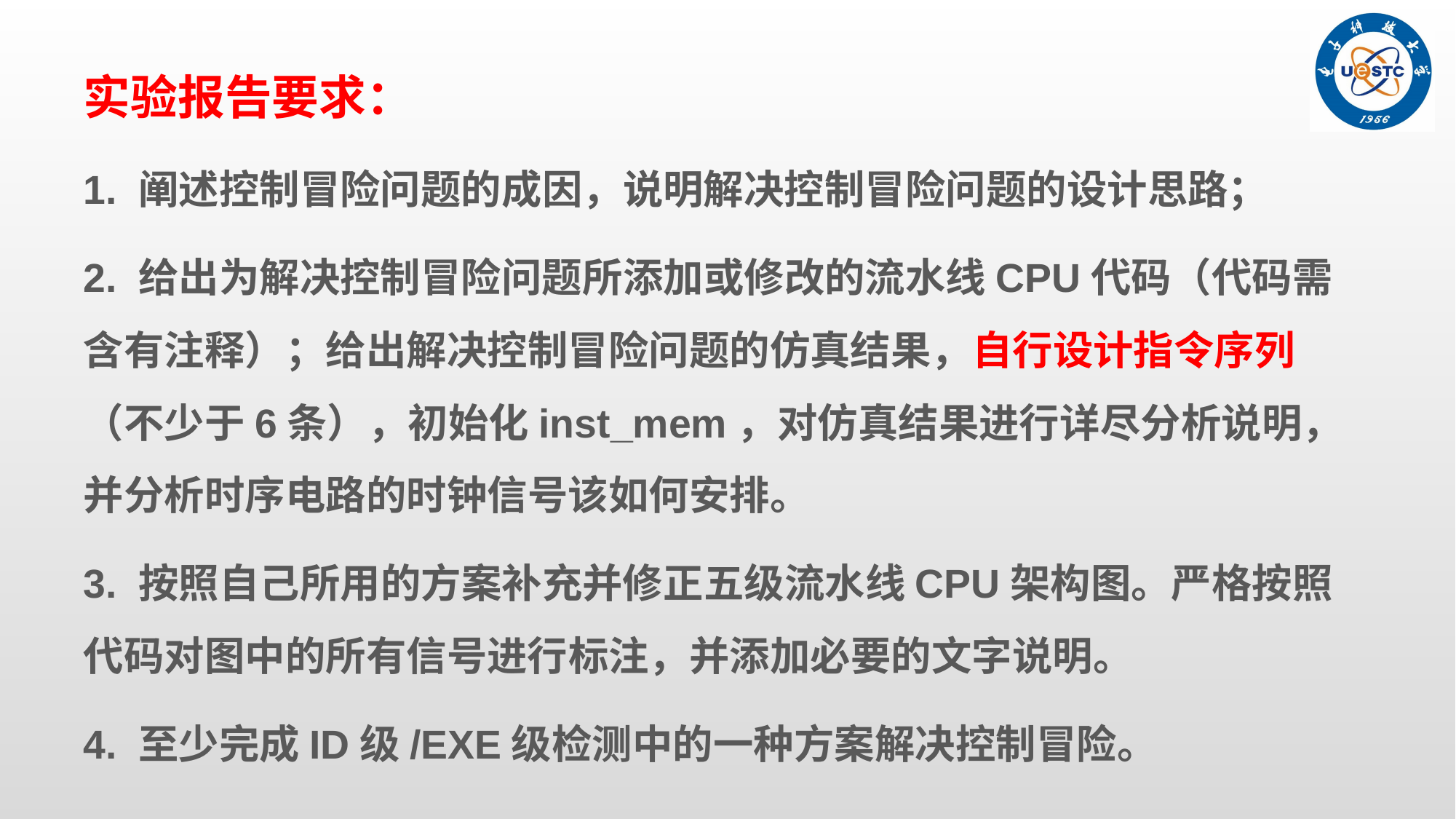

实验报告要求：
1. 阐述控制冒险问题的成因，说明解决控制冒险问题的设计思路；
2. 给出为解决控制冒险问题所添加或修改的流水线CPU代码（代码需含有注释）；给出解决控制冒险问题的仿真结果，自行设计指令序列（不少于6条），初始化inst_mem，对仿真结果进行详尽分析说明，并分析时序电路的时钟信号该如何安排。
3. 按照自己所用的方案补充并修正五级流水线CPU架构图。严格按照代码对图中的所有信号进行标注，并添加必要的文字说明。
4. 至少完成ID级/EXE级检测中的一种方案解决控制冒险。